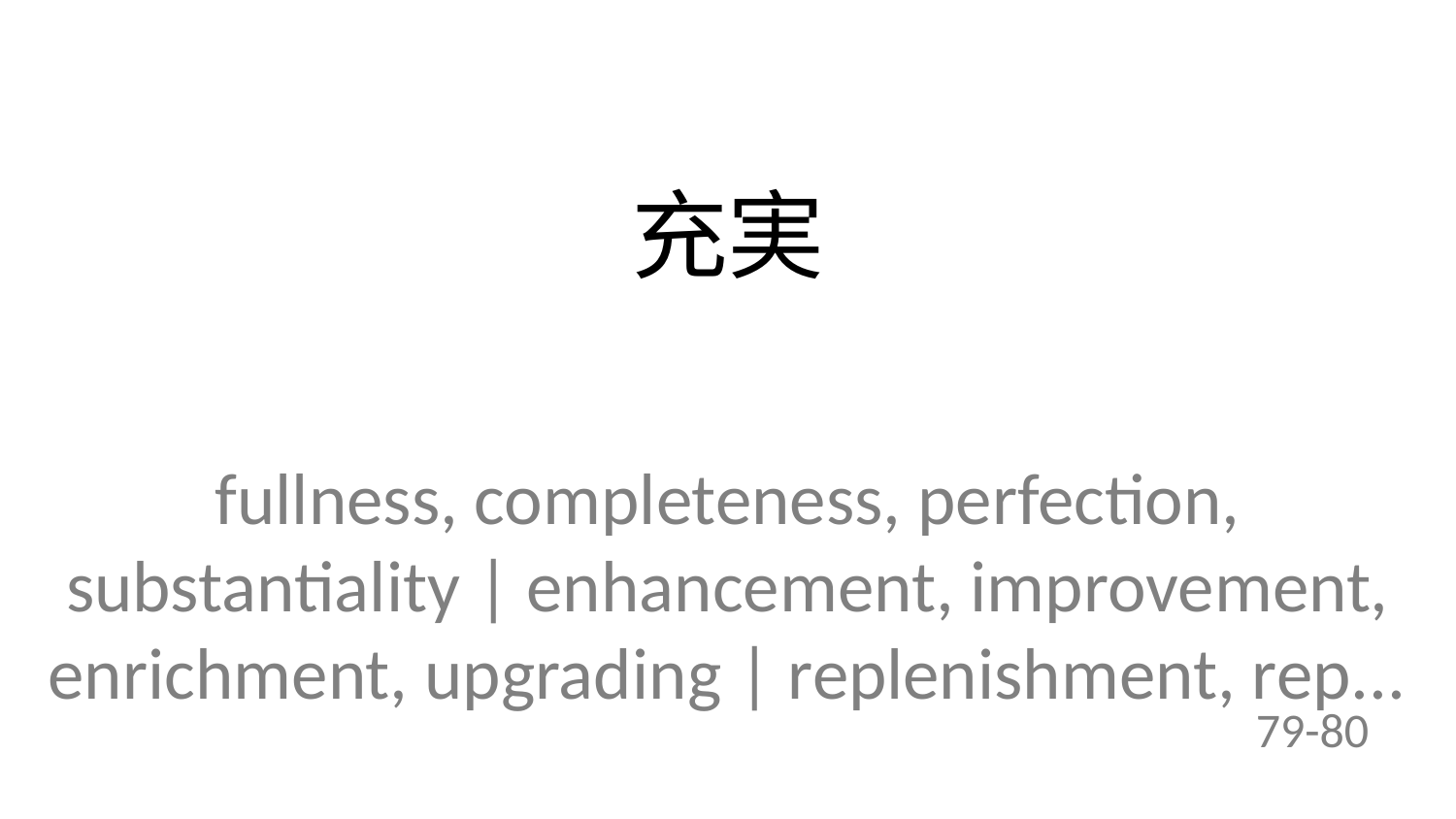

充実

fullness, completeness, perfection, substantiality | enhancement, improvement, enrichment, upgrading | replenishment, rep...
79-80